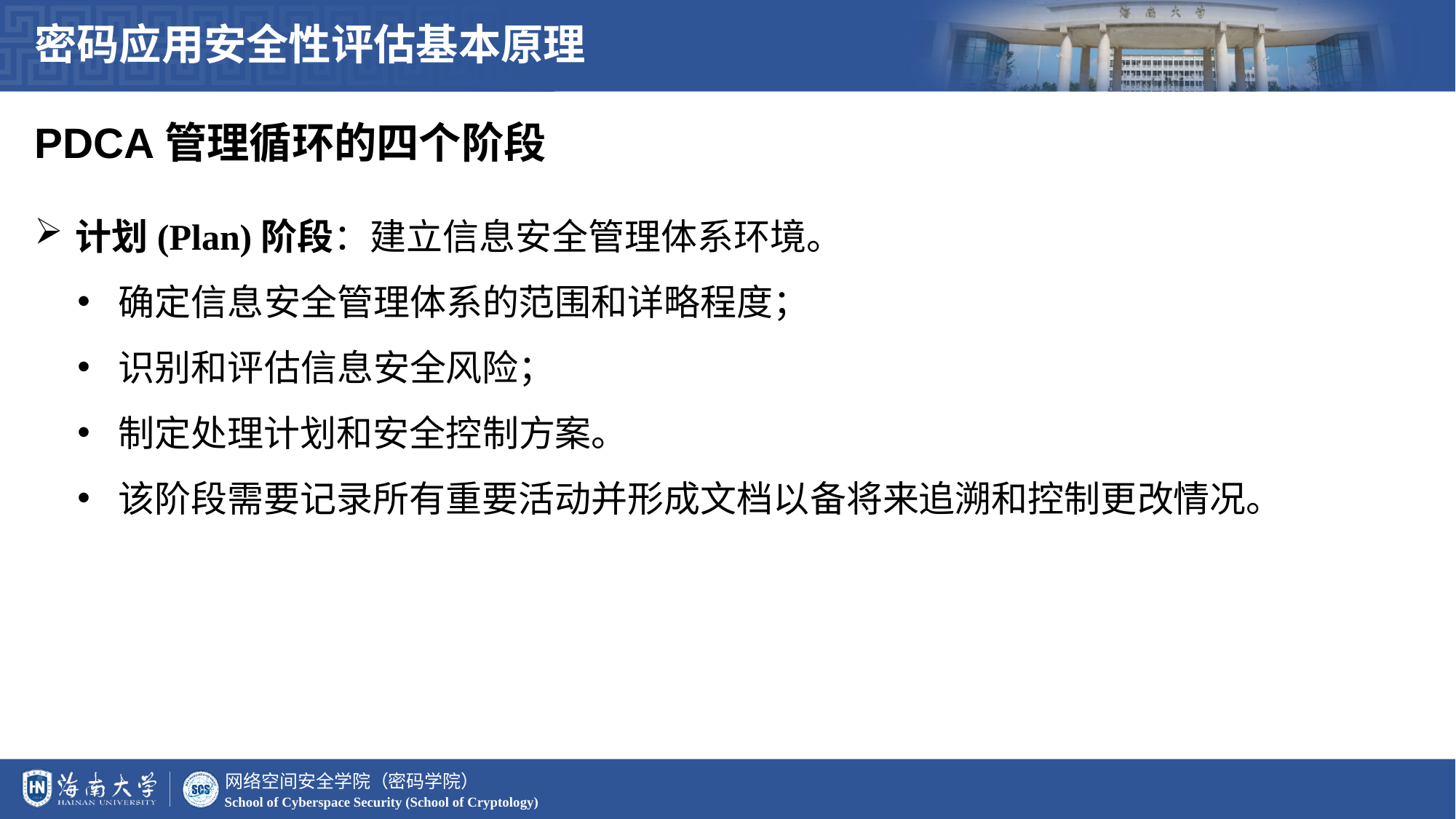

密码应用安全性评估基本原理
PDCA管理循环的四个阶段
计划(Plan)阶段：建立信息安全管理体系环境。
确定信息安全管理体系的范围和详略程度；
识别和评估信息安全风险；
制定处理计划和安全控制方案。
该阶段需要记录所有重要活动并形成文档以备将来追溯和控制更改情况。
22